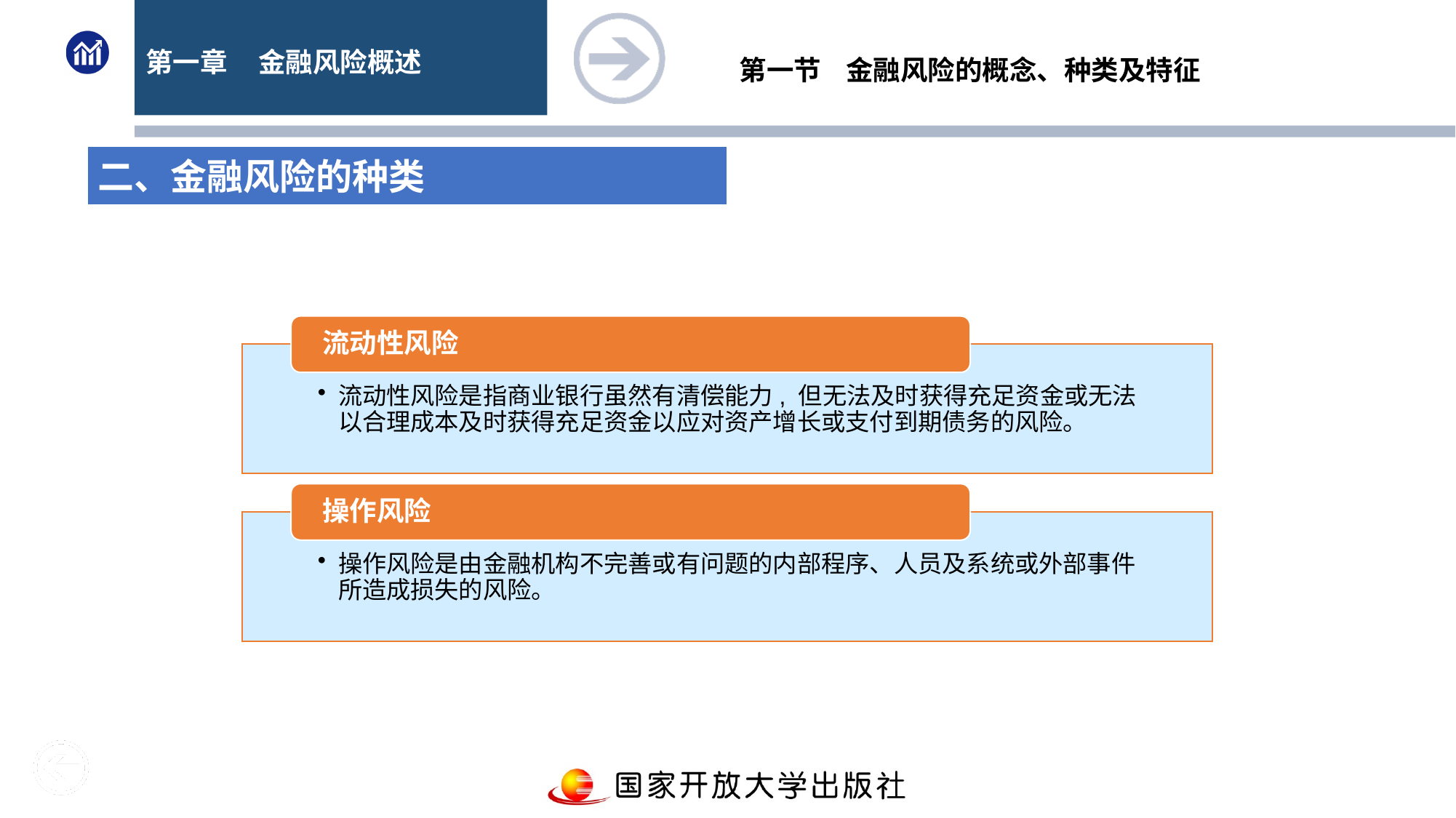

第一节    金融风险的概念、种类及特征
第一章     金融风险概述
二、金融风险的种类
流动性风险是指商业银行虽然有清偿能力, 但无法及时获得充足资金或无法以合理成本及时获得充足资金以应对资产增长或支付到期债务的风险。
流动性风险
操作风险是由金融机构不完善或有问题的内部程序、人员及系统或外部事件所造成损失的风险。
操作风险